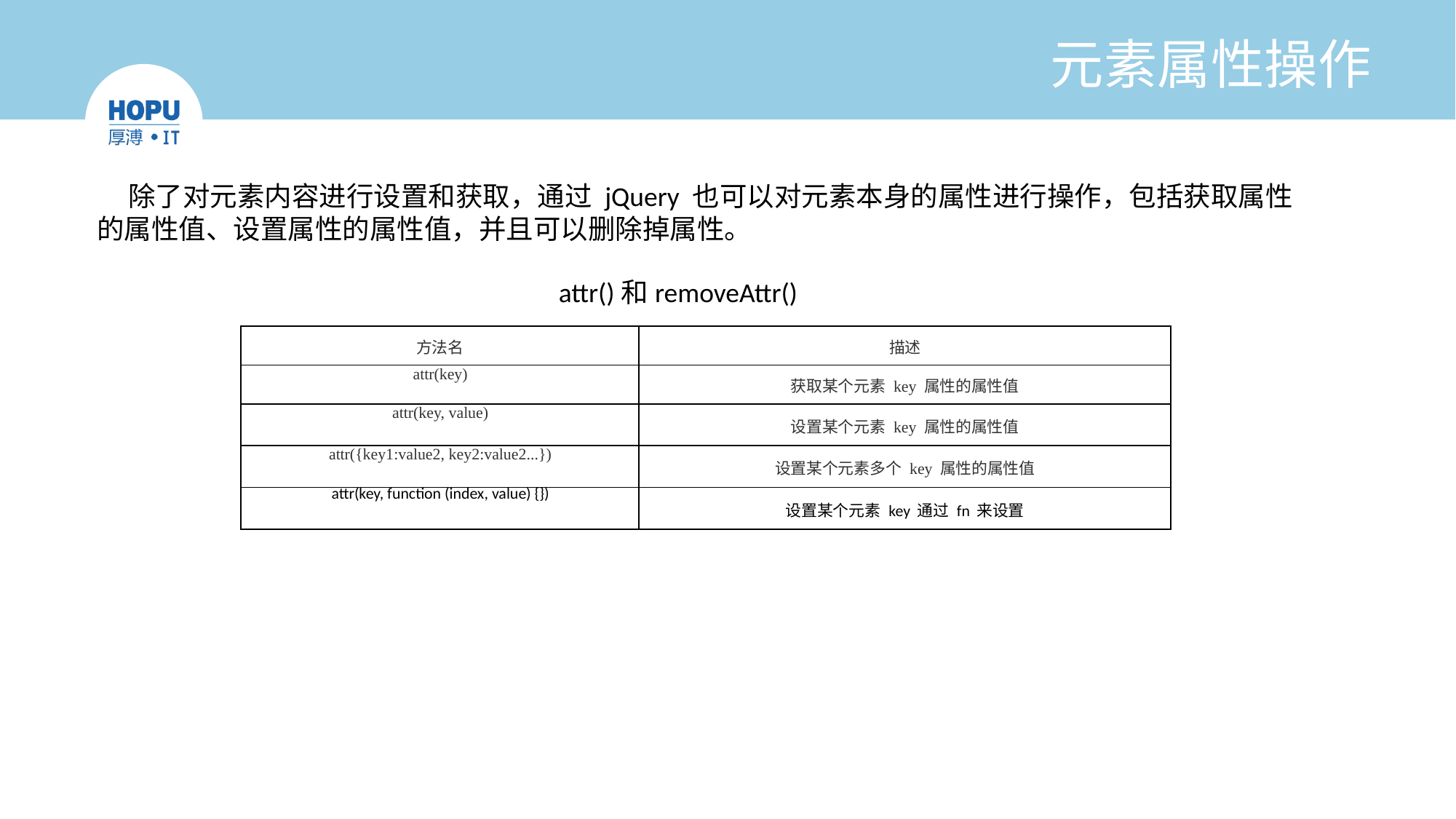

# 元素属性操作

    除了对元素内容进行设置和获取，通过 jQuery 也可以对元素本身的属性进行操作，包括获取属性的属性值、设置属性的属性值，并且可以删除掉属性。

attr()和removeAttr()
| 方法名 | 描述 |
| --- | --- |
| attr(key) | 获取某个元素 key 属性的属性值 |
| attr(key, value) | 设置某个元素 key 属性的属性值 |
| attr({key1:value2, key2:value2...}) | 设置某个元素多个 key 属性的属性值 |
| attr(key, function (index, value) {}) | 设置某个元素 key 通过 fn 来设置 |